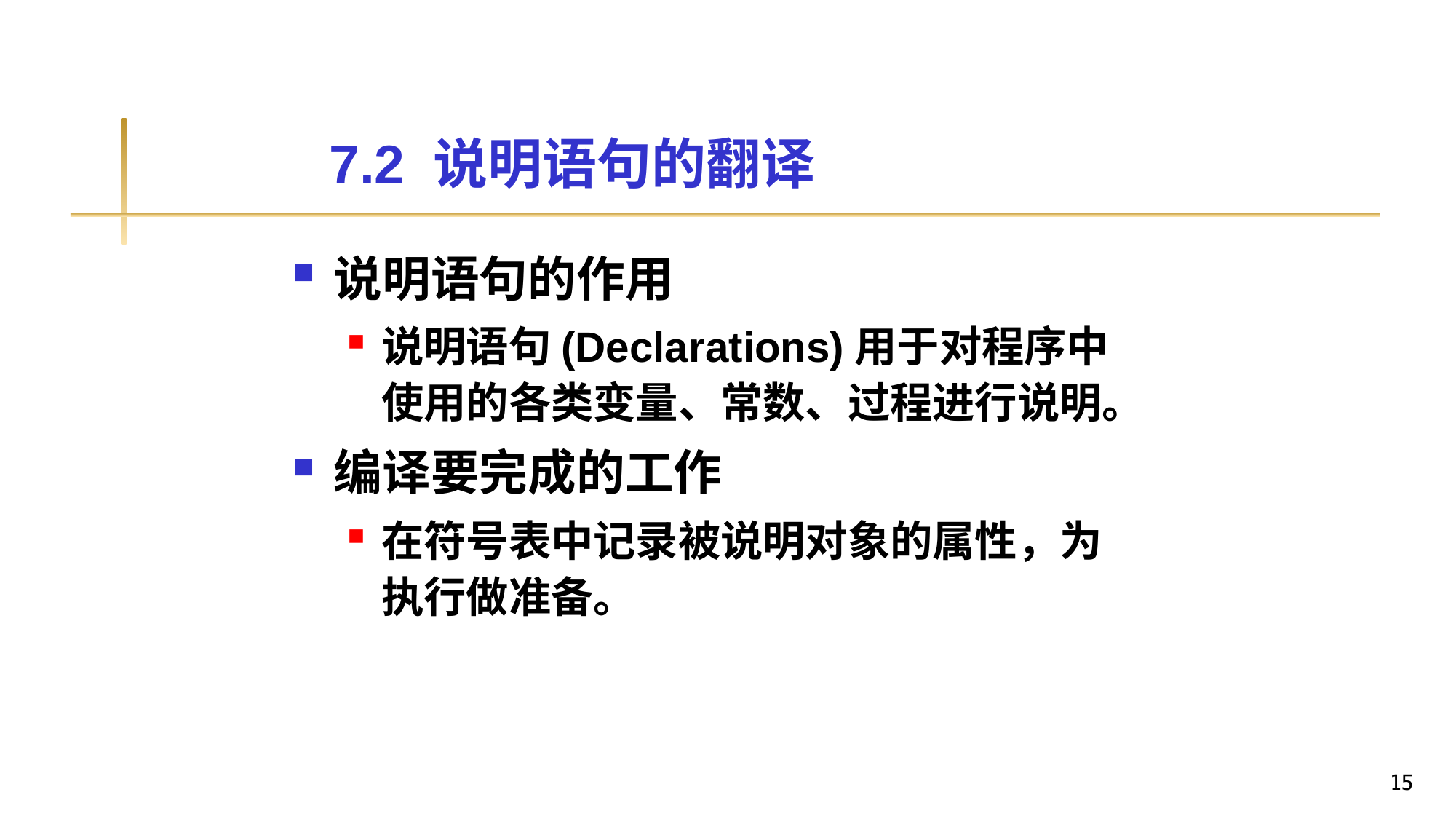

# 7.2 说明语句的翻译
说明语句的作用
说明语句(Declarations)用于对程序中使用的各类变量、常数、过程进行说明。
编译要完成的工作
在符号表中记录被说明对象的属性，为执行做准备。
15